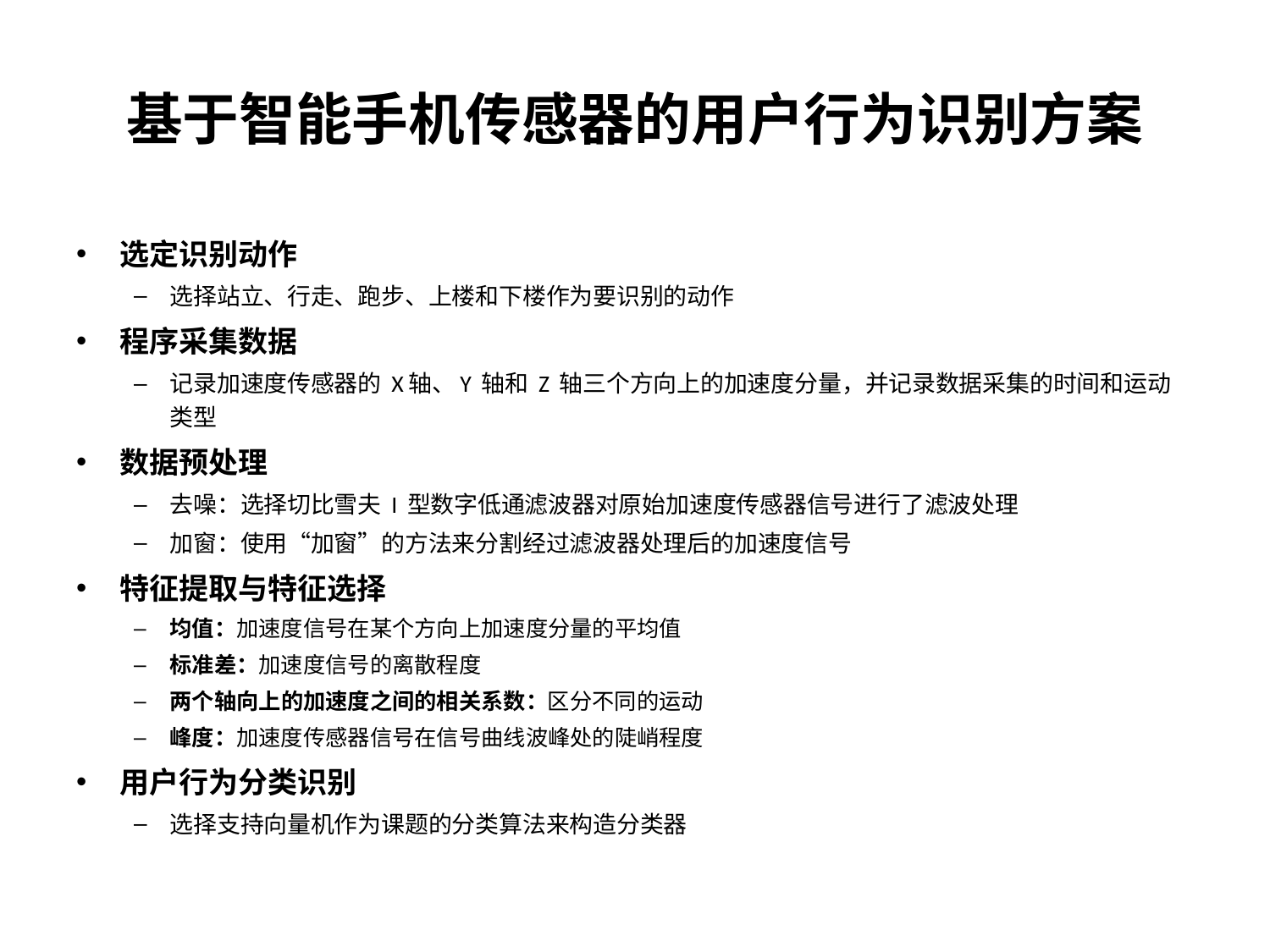

# 基于智能手机传感器的用户行为识别方案
选定识别动作
选择站立、行走、跑步、上楼和下楼作为要识别的动作
程序采集数据
记录加速度传感器的 X轴、Y 轴和 Z 轴三个方向上的加速度分量，并记录数据采集的时间和运动类型
数据预处理
去噪：选择切比雪夫 I 型数字低通滤波器对原始加速度传感器信号进行了滤波处理
加窗：使用“加窗”的方法来分割经过滤波器处理后的加速度信号
特征提取与特征选择
均值：加速度信号在某个方向上加速度分量的平均值
标准差：加速度信号的离散程度
两个轴向上的加速度之间的相关系数：区分不同的运动
峰度：加速度传感器信号在信号曲线波峰处的陡峭程度
用户行为分类识别
选择支持向量机作为课题的分类算法来构造分类器